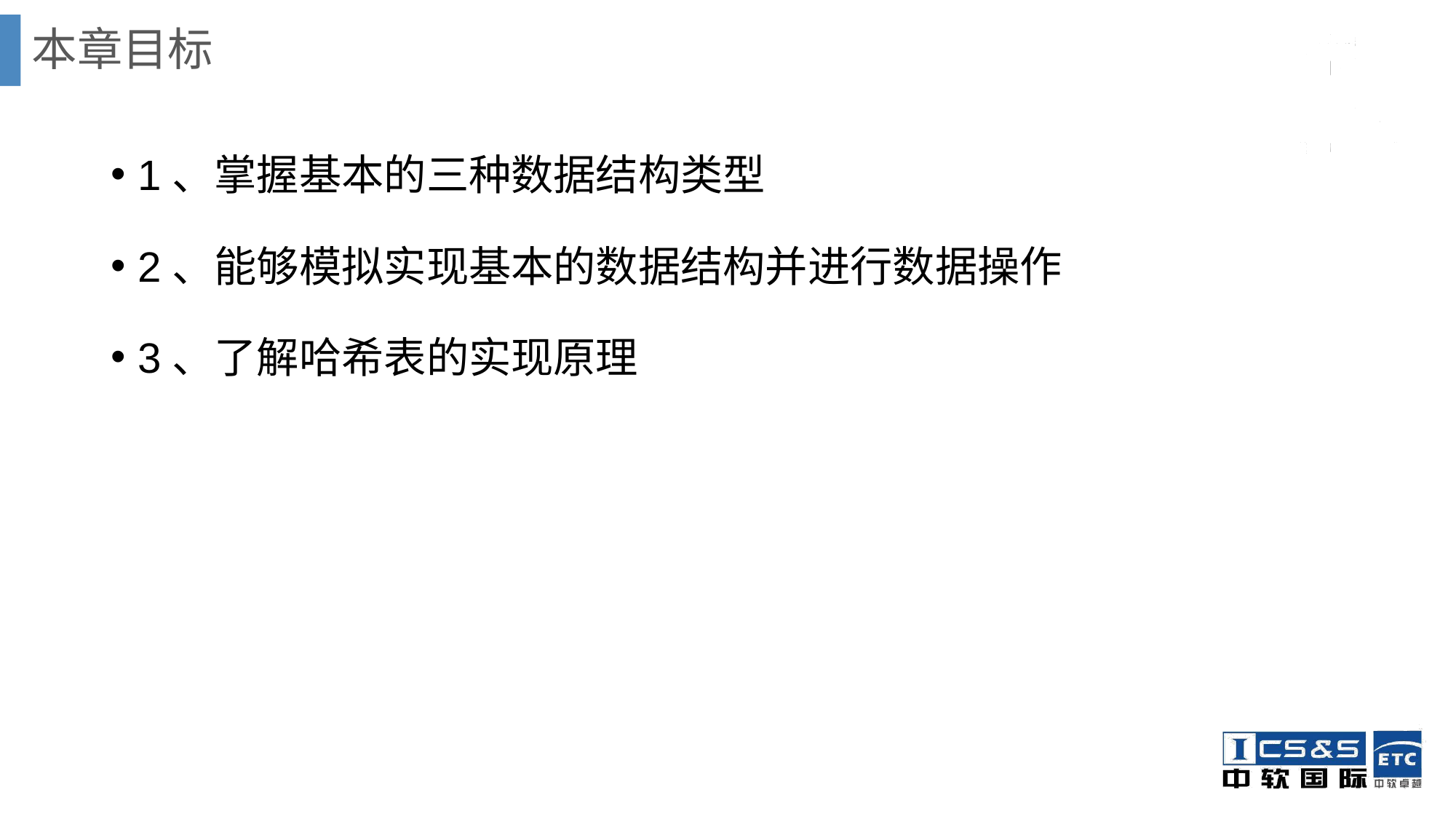

# 本章目标
1、掌握基本的三种数据结构类型
2、能够模拟实现基本的数据结构并进行数据操作
3、了解哈希表的实现原理